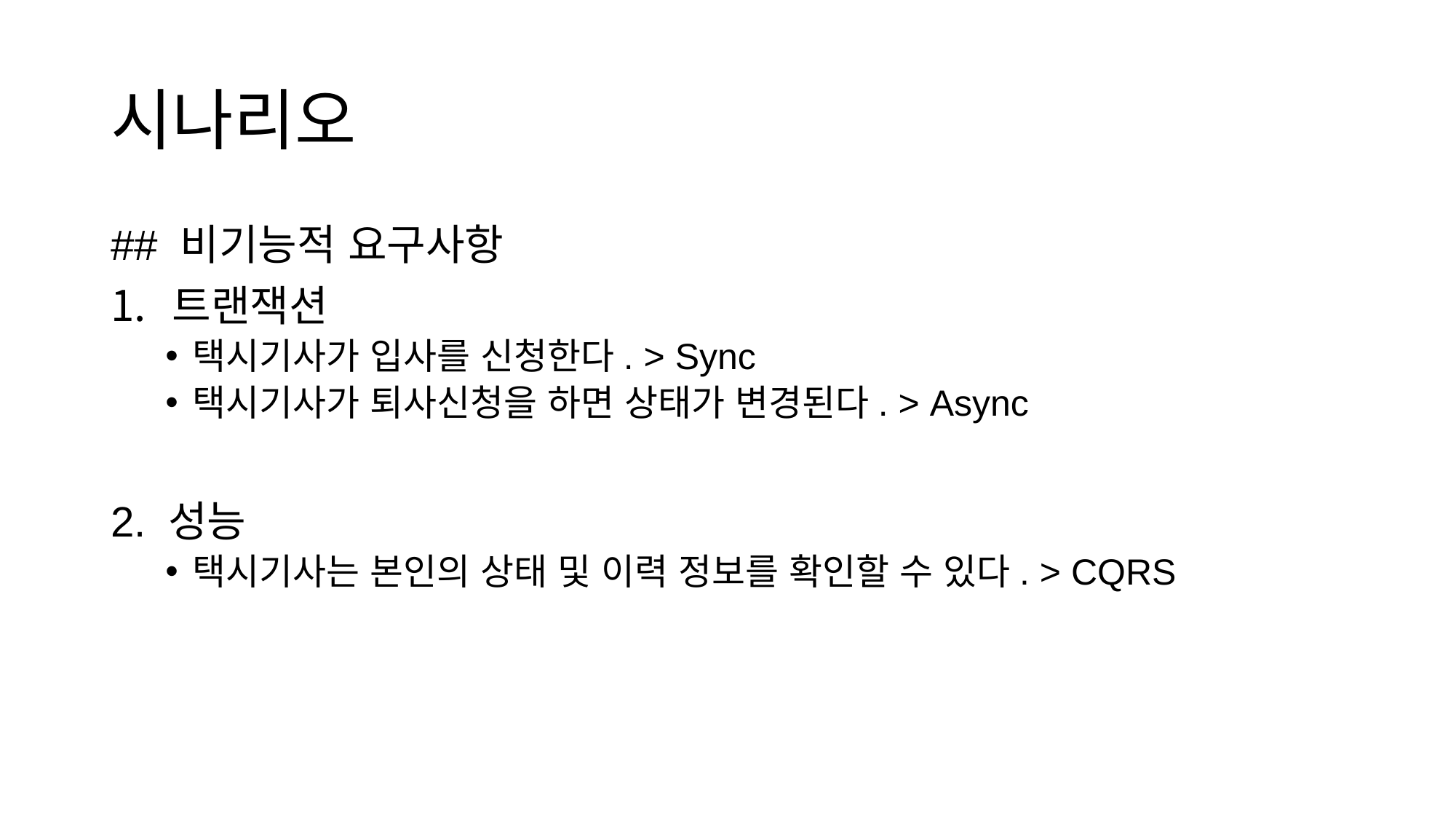

# 시나리오
## 비기능적 요구사항
트랜잭션
택시기사가 입사를 신청한다. > Sync
택시기사가 퇴사신청을 하면 상태가 변경된다. > Async

2. 성능
택시기사는 본인의 상태 및 이력 정보를 확인할 수 있다. > CQRS